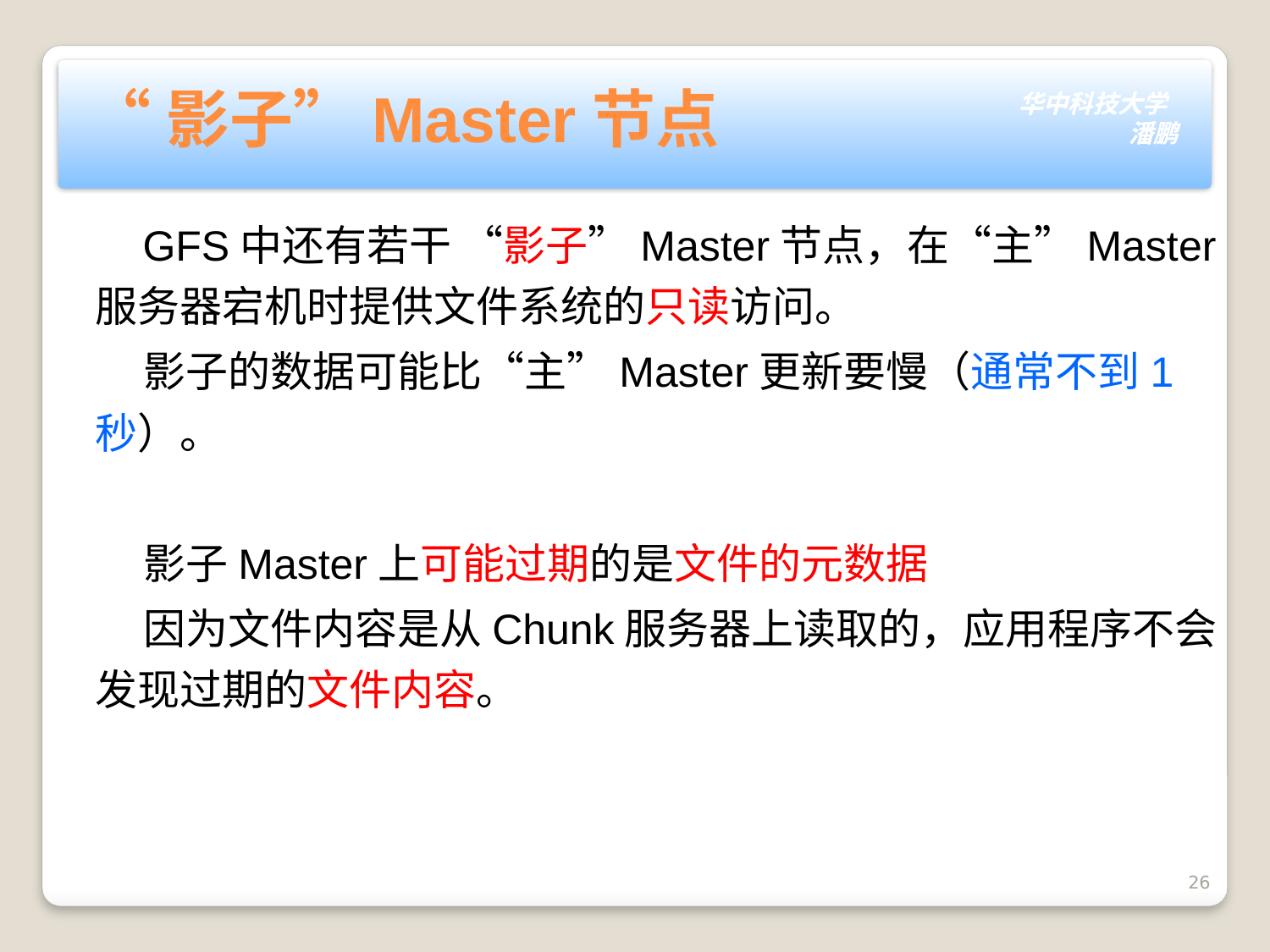

# “影子”Master节点
    GFS中还有若干 “影子”Master节点，在“主”Master服务器宕机时提供文件系统的只读访问。
    影子的数据可能比“主”Master更新要慢（通常不到1秒）。

    影子Master上可能过期的是文件的元数据
    因为文件内容是从Chunk服务器上读取的，应用程序不会发现过期的文件内容。
26